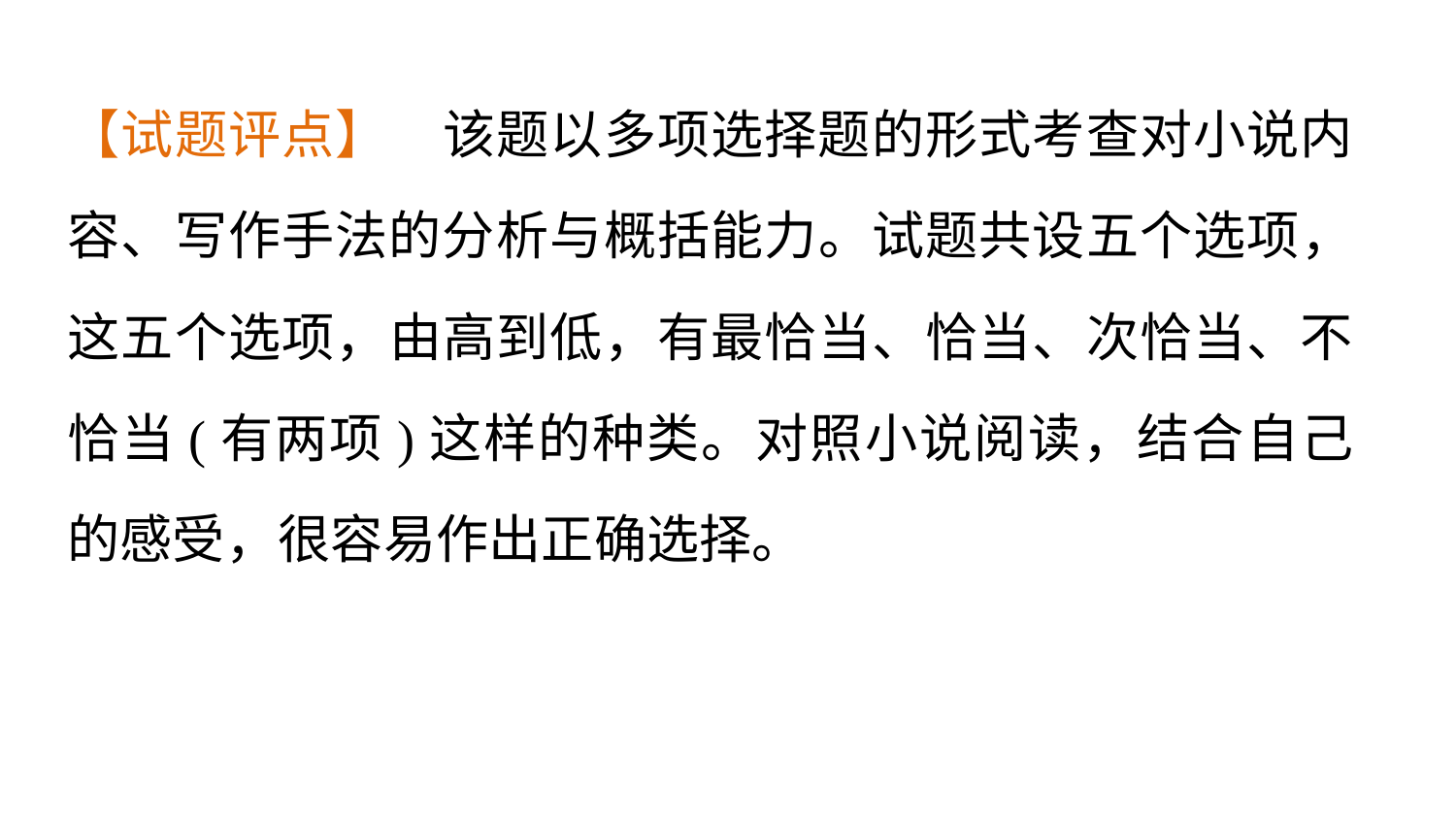

【试题评点】　该题以多项选择题的形式考查对小说内容、写作手法的分析与概括能力。试题共设五个选项，这五个选项，由高到低，有最恰当、恰当、次恰当、不恰当(有两项)这样的种类。对照小说阅读，结合自己的感受，很容易作出正确选择。